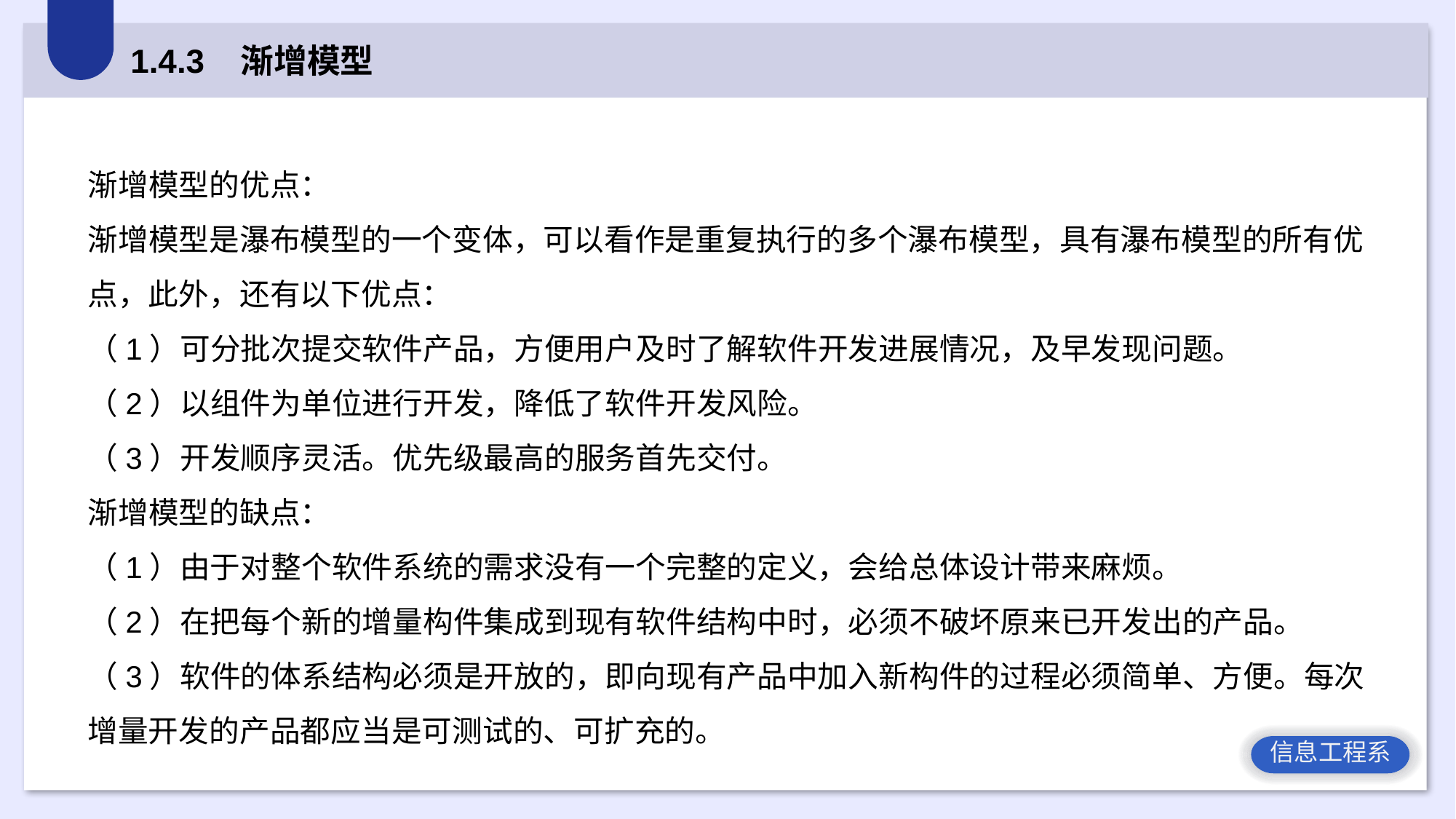

1.4.3   渐增模型
渐增模型的优点：
渐增模型是瀑布模型的一个变体，可以看作是重复执行的多个瀑布模型，具有瀑布模型的所有优点，此外，还有以下优点：
（1）可分批次提交软件产品，方便用户及时了解软件开发进展情况，及早发现问题。
（2）以组件为单位进行开发，降低了软件开发风险。
（3）开发顺序灵活。优先级最高的服务首先交付。
渐增模型的缺点：
（1）由于对整个软件系统的需求没有一个完整的定义，会给总体设计带来麻烦。
（2）在把每个新的增量构件集成到现有软件结构中时，必须不破坏原来已开发出的产品。
（3）软件的体系结构必须是开放的，即向现有产品中加入新构件的过程必须简单、方便。每次增量开发的产品都应当是可测试的、可扩充的。